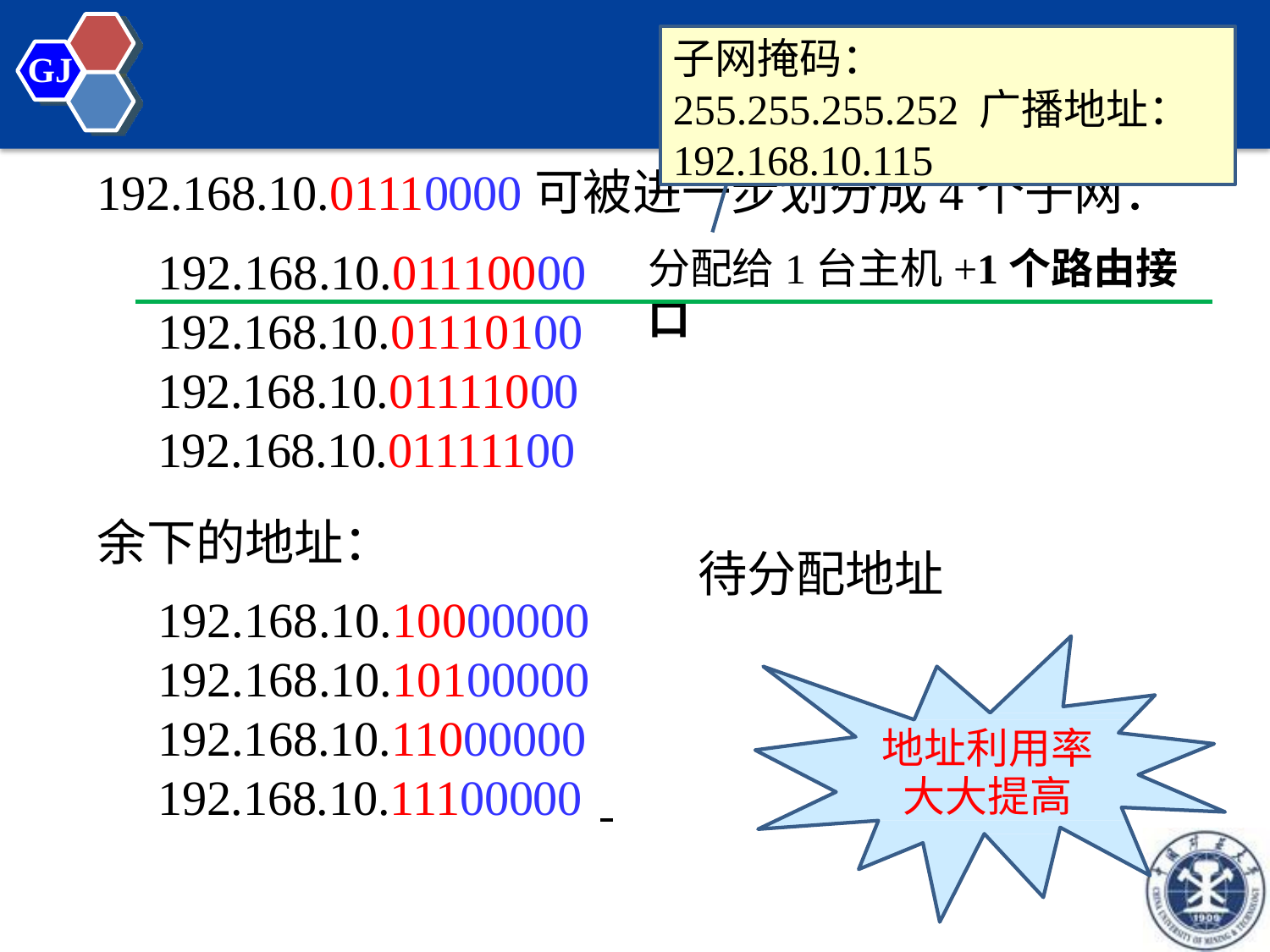

子网掩码：255.255.255.252 广播地址：192.168.10.115
GJ

192.168.10.01110000可被进一步划分成4个子网：
192.168.10.01110000
分配给1台主机+1个路由接口
192.168.10.01110100
192.168.10.01111000
192.168.10.01111100
余下的地址：
192.168.10.10000000
192.168.10.10100000
192.168.10.11000000

待分配地址

地址利用率 大大提高
192.168.10.11100000